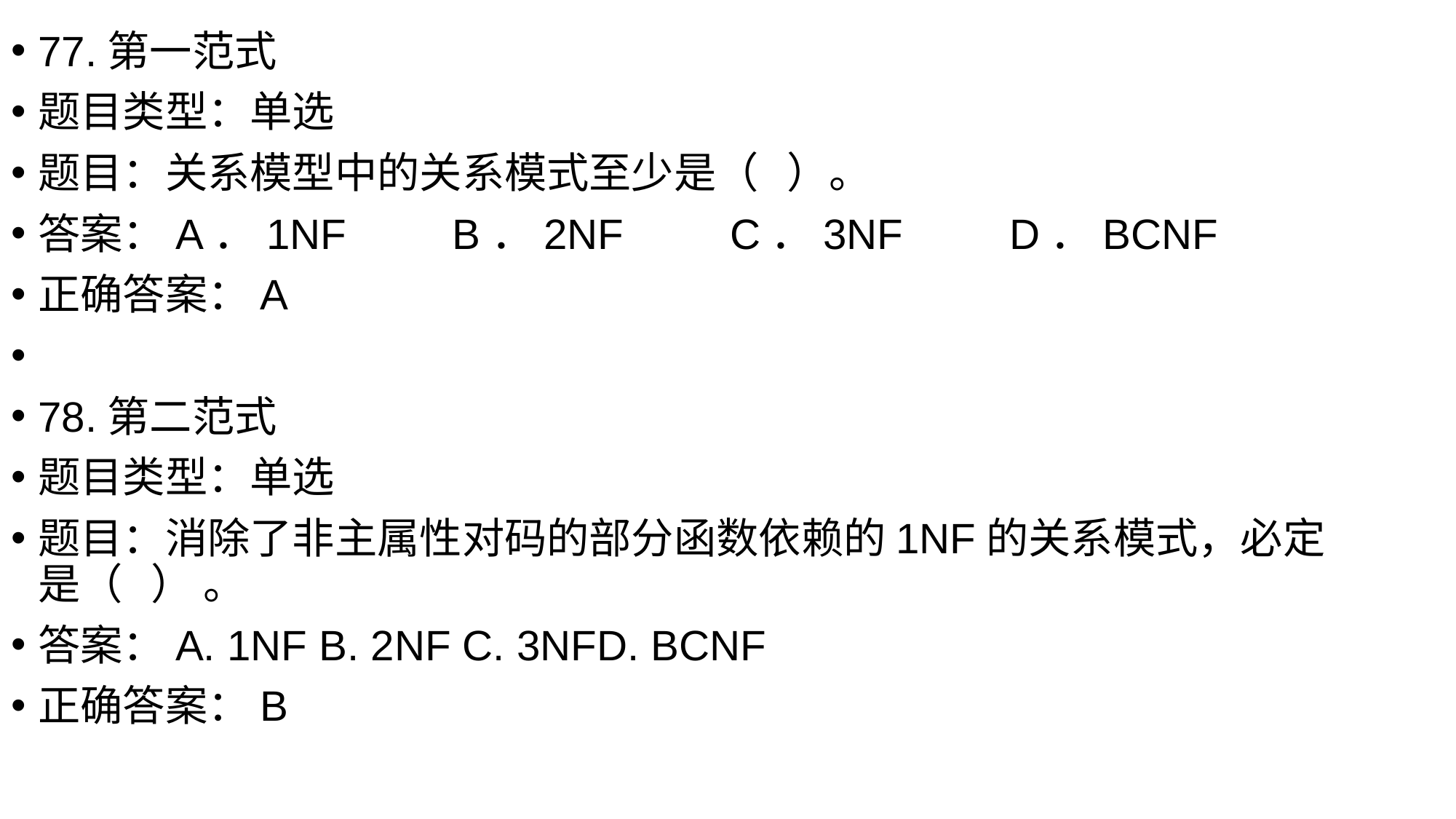

77.第一范式
题目类型：单选
题目：关系模型中的关系模式至少是（   ）。
答案：A．1NF         B．2NF         C．3NF         D．BCNF
正确答案：A

78.第二范式
题目类型：单选
题目：消除了非主属性对码的部分函数依赖的1NF的关系模式，必定是（   ） 。
答案：A. 1NF B. 2NF C. 3NFD. BCNF
正确答案：B

#